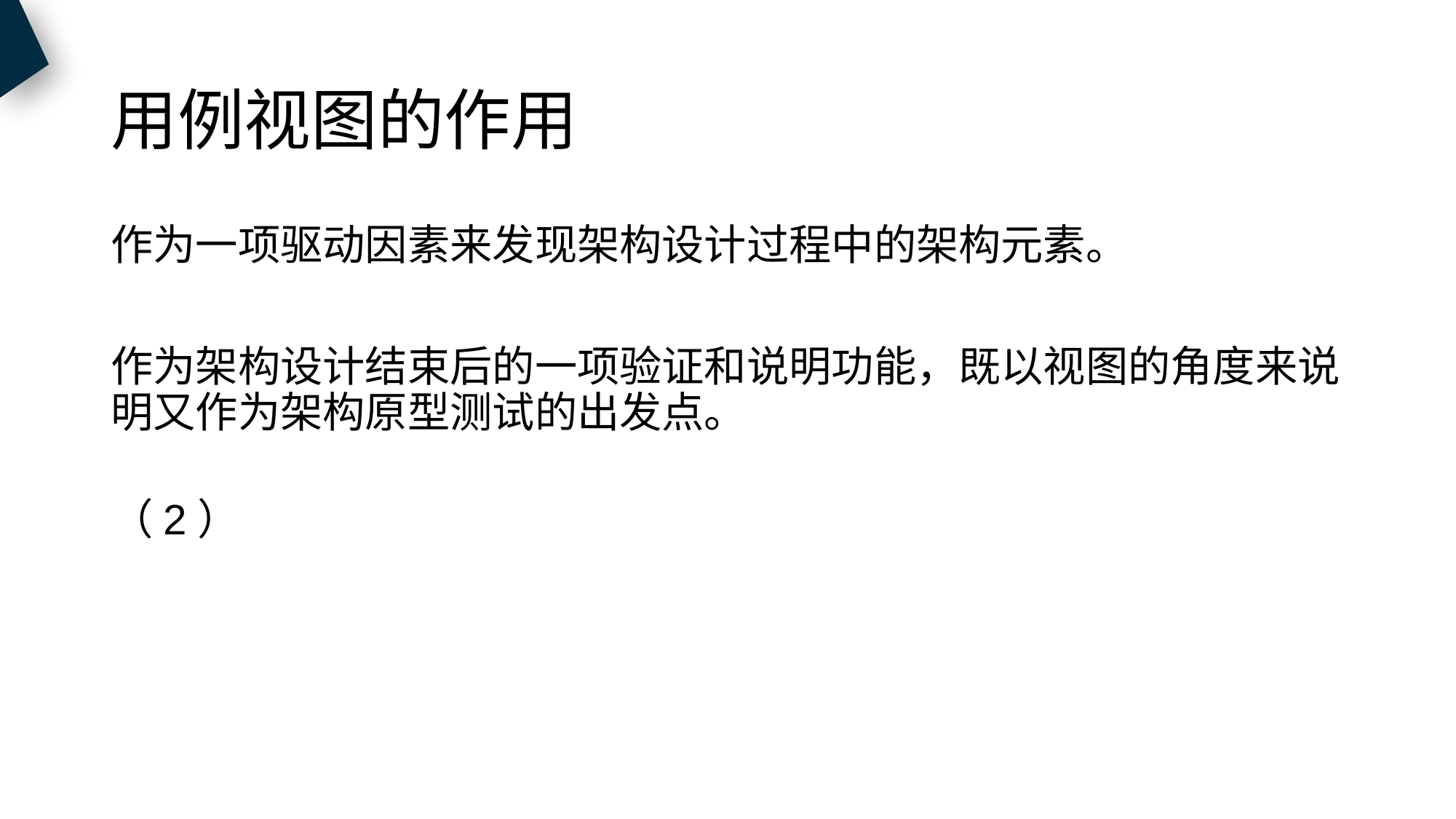

# 用例视图的作用
作为一项驱动因素来发现架构设计过程中的架构元素。

作为架构设计结束后的一项验证和说明功能，既以视图的角度来说明又作为架构原型测试的出发点。
										   （2）